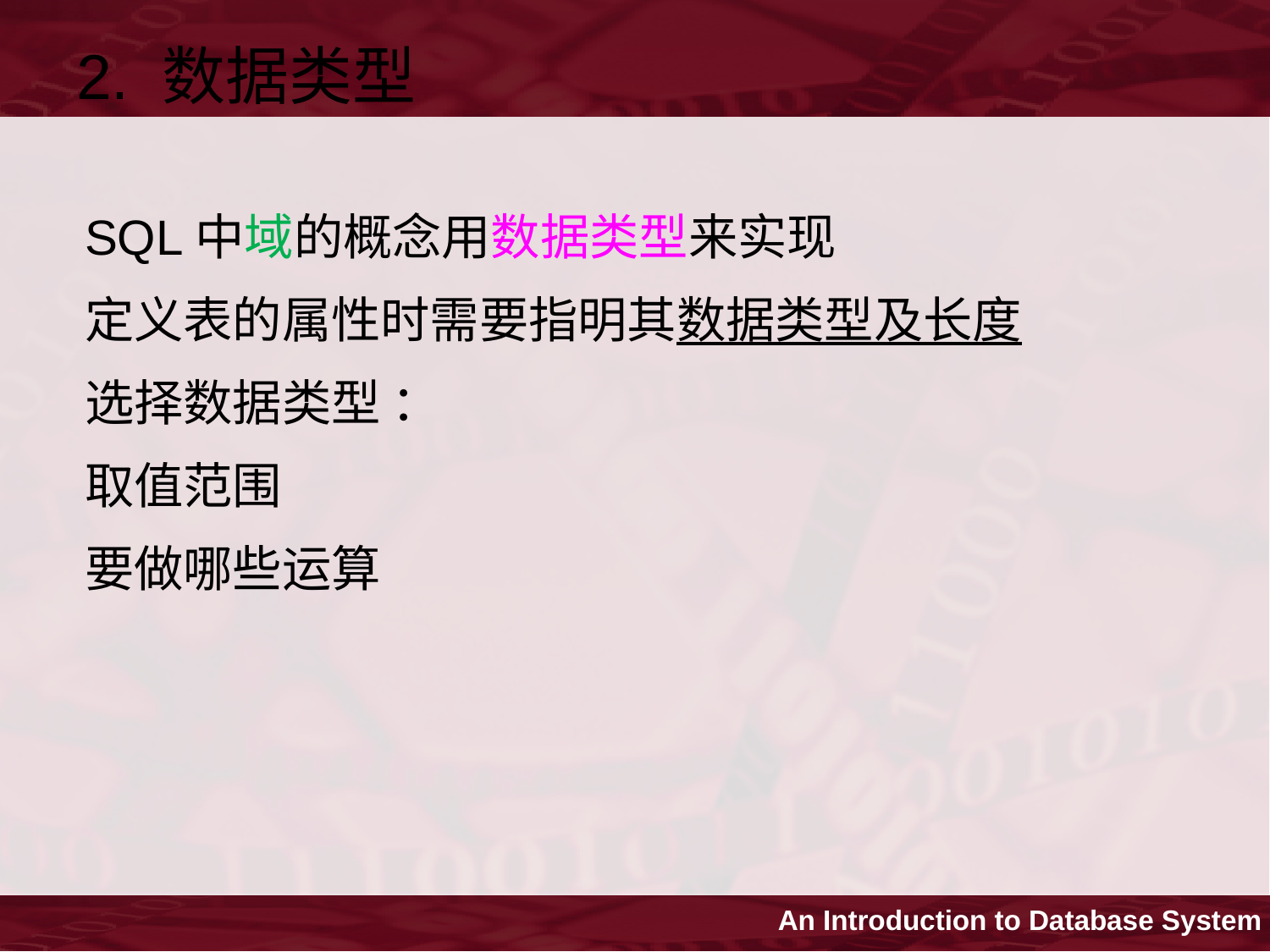

2. 数据类型
SQL中域的概念用数据类型来实现
定义表的属性时需要指明其数据类型及长度
选择数据类型 ：
取值范围
要做哪些运算